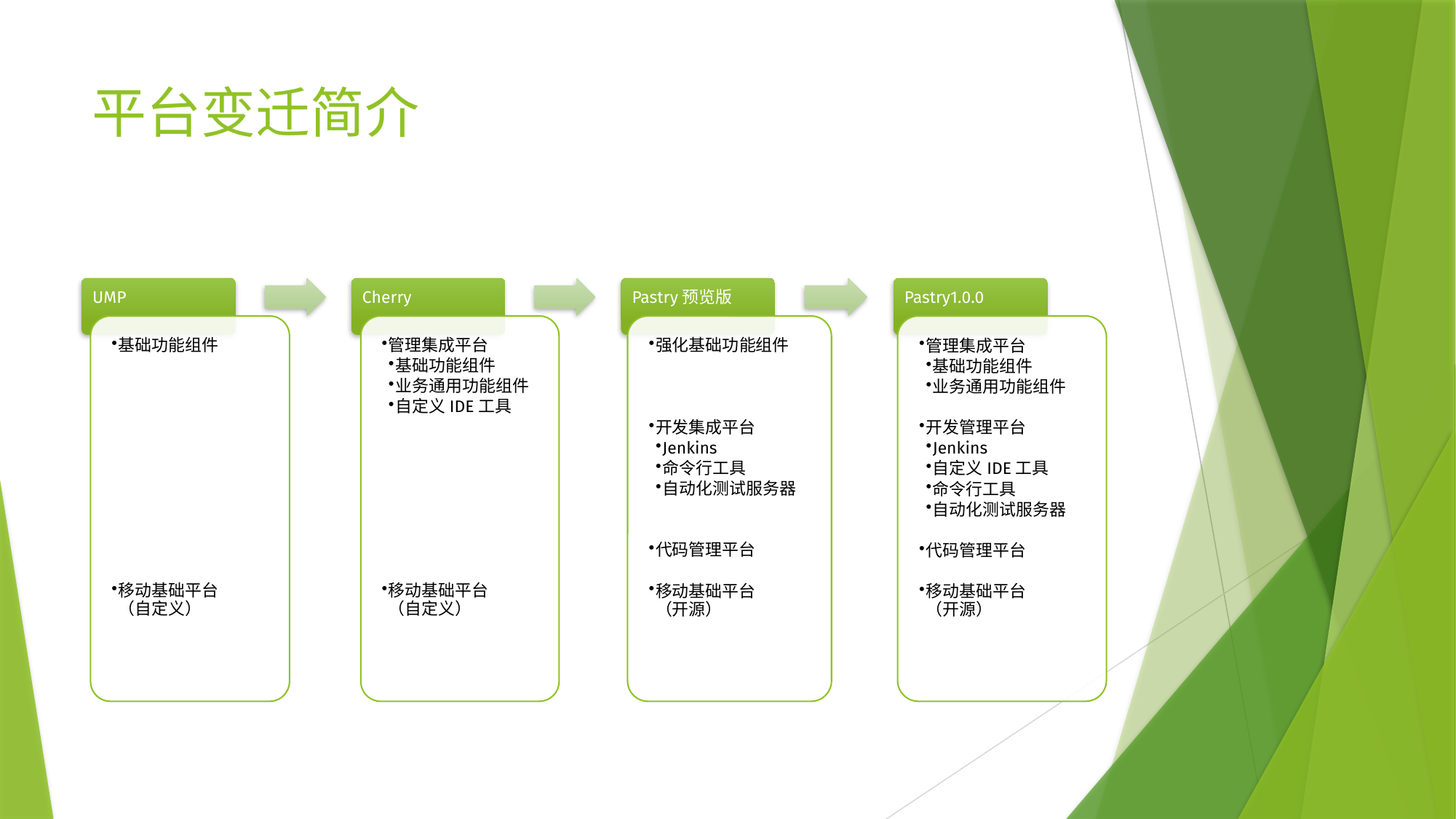

# 平台变迁简介
UMP
基础功能组件

移动基础平台       （自定义）

Cherry
管理集成平台
基础功能组件
业务通用功能组件
自定义IDE工具

移动基础平台       （自定义）

Pastry预览版
强化基础功能组件

开发集成平台
Jenkins
命令行工具
自动化测试服务器

代码管理平台

移动基础平台        （开源）

Pastry1.0.0
管理集成平台
基础功能组件
业务通用功能组件

开发管理平台
Jenkins
自定义IDE工具
命令行工具
自动化测试服务器

代码管理平台

移动基础平台         （开源）